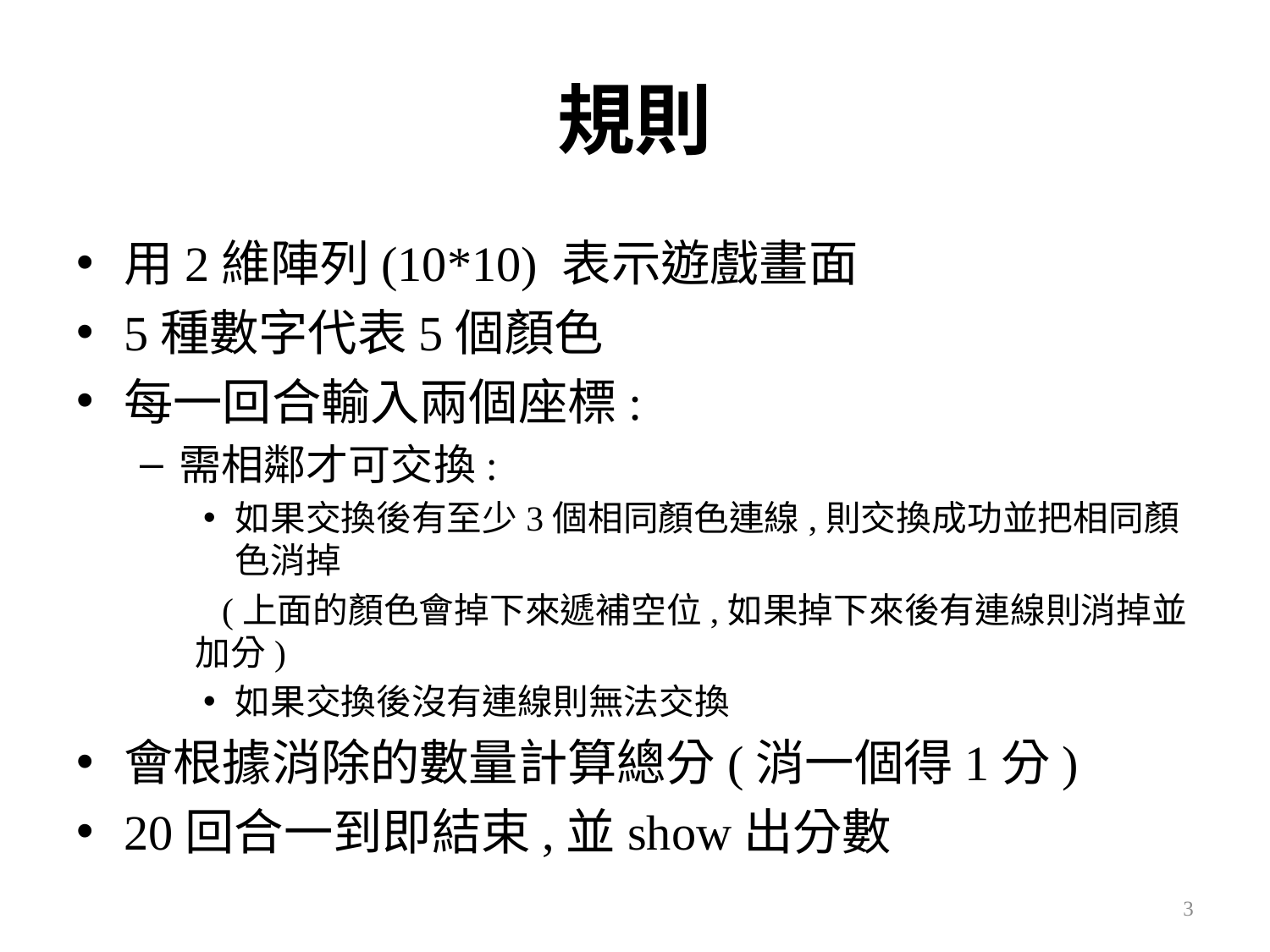

# 規則
用2維陣列(10*10) 表示遊戲畫面
5種數字代表5個顏色
每一回合輸入兩個座標:
需相鄰才可交換:
如果交換後有至少3個相同顏色連線,則交換成功並把相同顏色消掉
   (上面的顏色會掉下來遞補空位,如果掉下來後有連線則消掉並加分)
如果交換後沒有連線則無法交換
會根據消除的數量計算總分(消一個得1分)
20回合一到即結束,並show出分數

3